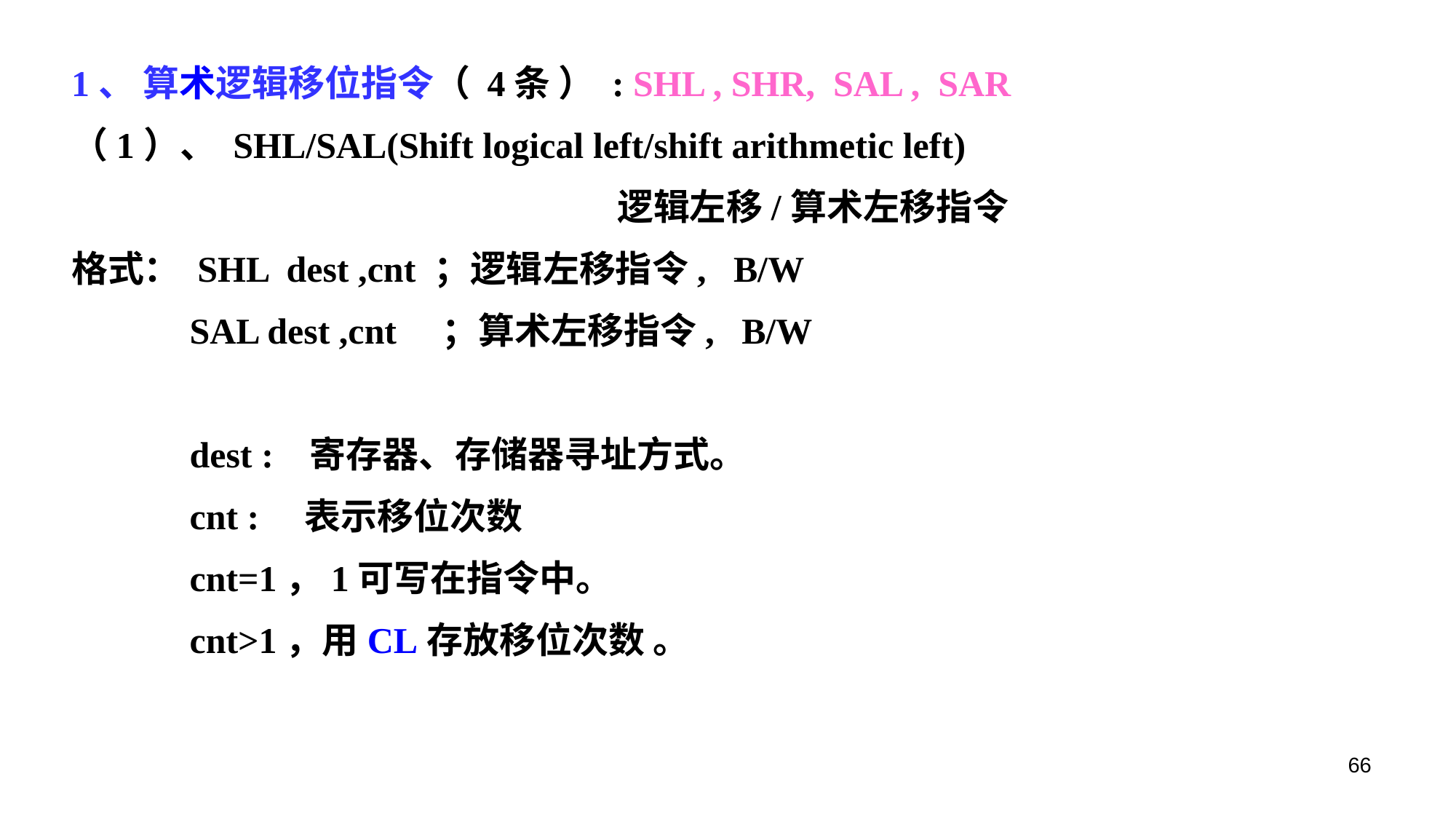

1、 算术逻辑移位指令（ 4条 ） : SHL , SHR,  SAL ,  SAR
（1）、 SHL/SAL(Shift logical left/shift arithmetic left)
					逻辑左移/算术左移指令
格式： SHL  dest ,cnt ；逻辑左移指令,   B/W
	 SAL dest ,cnt    ；算术左移指令,   B/W

             dest :   寄存器、存储器寻址方式。
	 cnt :    表示移位次数
   	 cnt=1，1可写在指令中。
   	 cnt>1，用CL存放移位次数 。

66